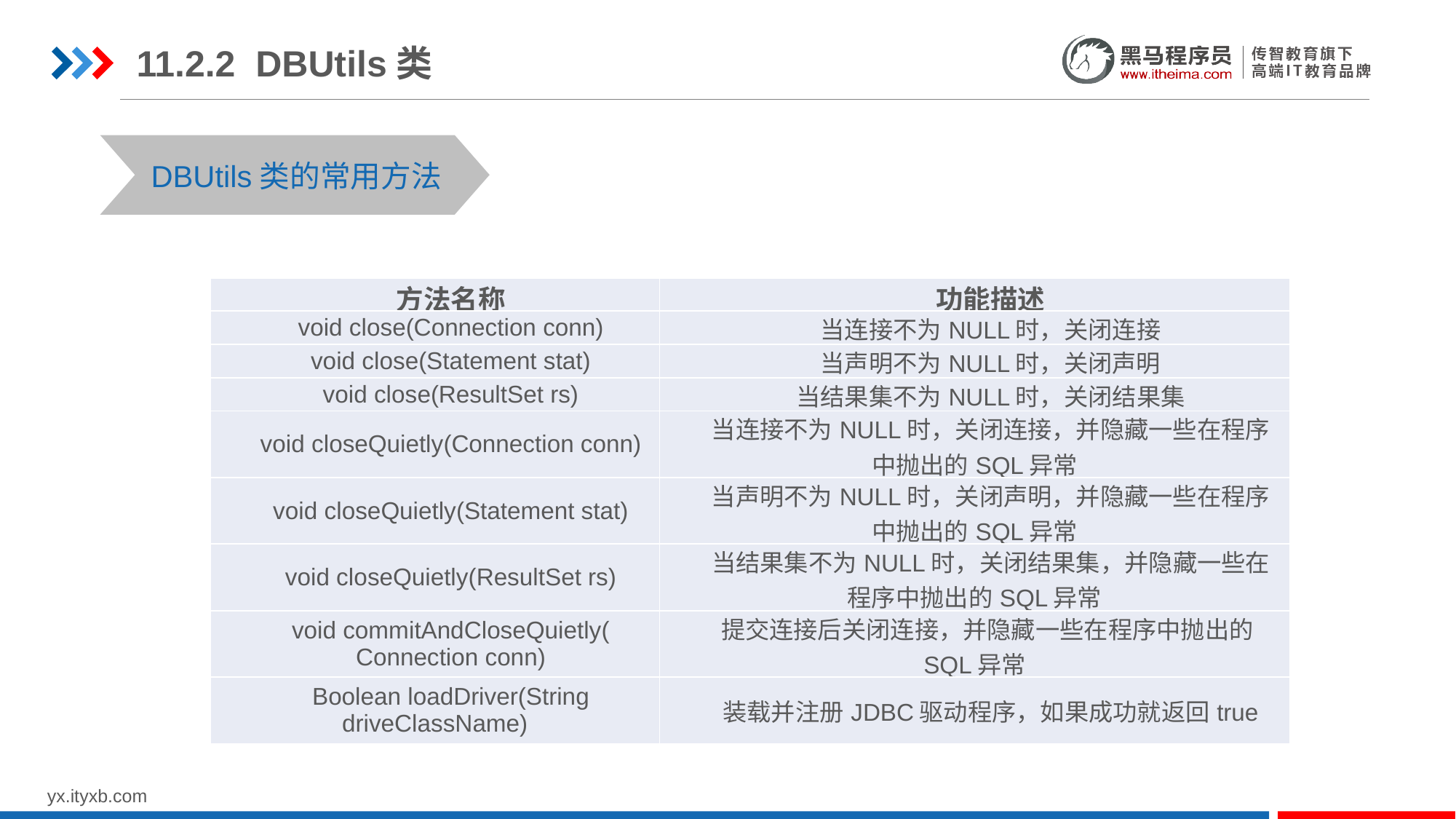

11.2.2  DBUtils类

STEP  01
STEP  03
DBUtils类的常用方法
| 方法名称 | 功能描述 |
| --- | --- |
| void close(Connection conn) | 当连接不为NULL时，关闭连接 |
| void close(Statement stat) | 当声明不为NULL时，关闭声明 |
| void close(ResultSet rs) | 当结果集不为NULL时，关闭结果集 |
| void closeQuietly(Connection conn) | 当连接不为NULL时，关闭连接，并隐藏一些在程序中抛出的SQL异常 |
| void closeQuietly(Statement stat) | 当声明不为NULL时，关闭声明，并隐藏一些在程序中抛出的SQL异常 |
| void closeQuietly(ResultSet rs) | 当结果集不为NULL时，关闭结果集，并隐藏一些在程序中抛出的SQL异常 |
| void commitAndCloseQuietly( Connection conn) | 提交连接后关闭连接，并隐藏一些在程序中抛出的SQL异常 |
| Boolean loadDriver(String driveClassName) | 装载并注册JDBC驱动程序，如果成功就返回true |